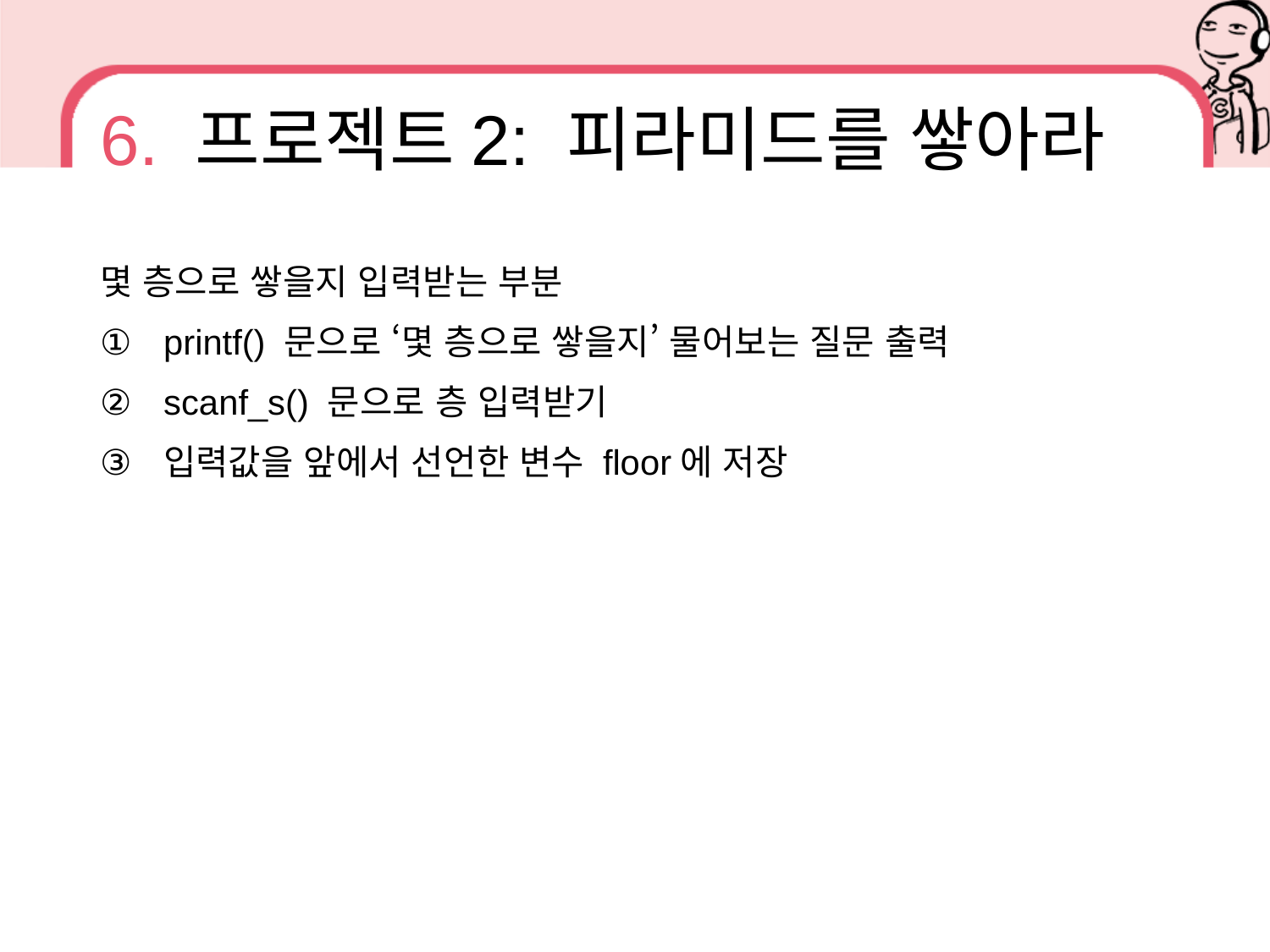

# 6. 프로젝트2: 피라미드를 쌓아라
몇 층으로 쌓을지 입력받는 부분
printf() 문으로 ‘몇 층으로 쌓을지’ 물어보는 질문 출력
scanf_s() 문으로 층 입력받기
입력값을 앞에서 선언한 변수 floor에 저장